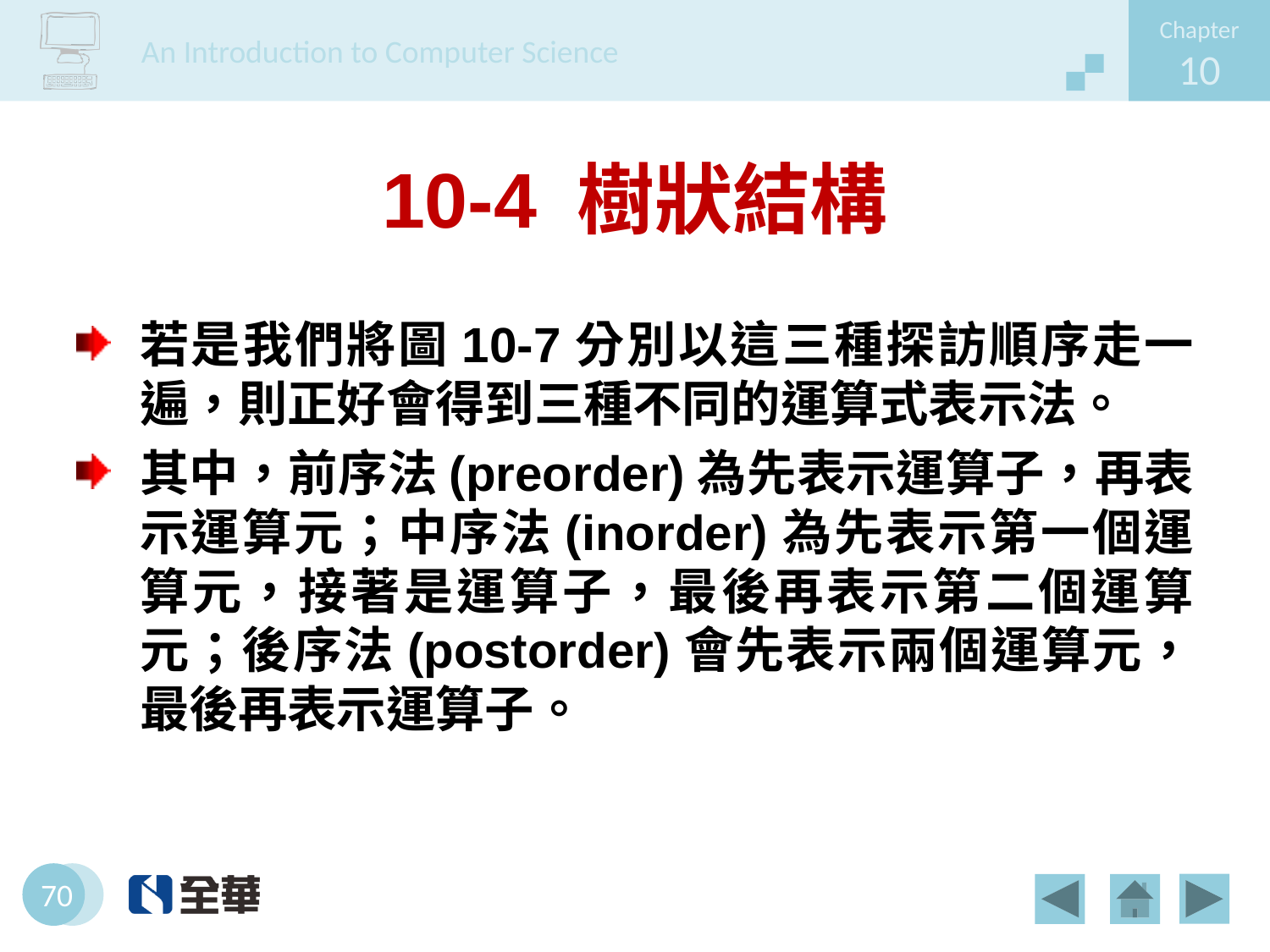

# 10-4 樹狀結構
若是我們將圖10-7分別以這三種探訪順序走一遍，則正好會得到三種不同的運算式表示法。
其中，前序法(preorder)為先表示運算子，再表示運算元；中序法(inorder)為先表示第一個運算元，接著是運算子，最後再表示第二個運算元；後序法(postorder)會先表示兩個運算元，最後再表示運算子。